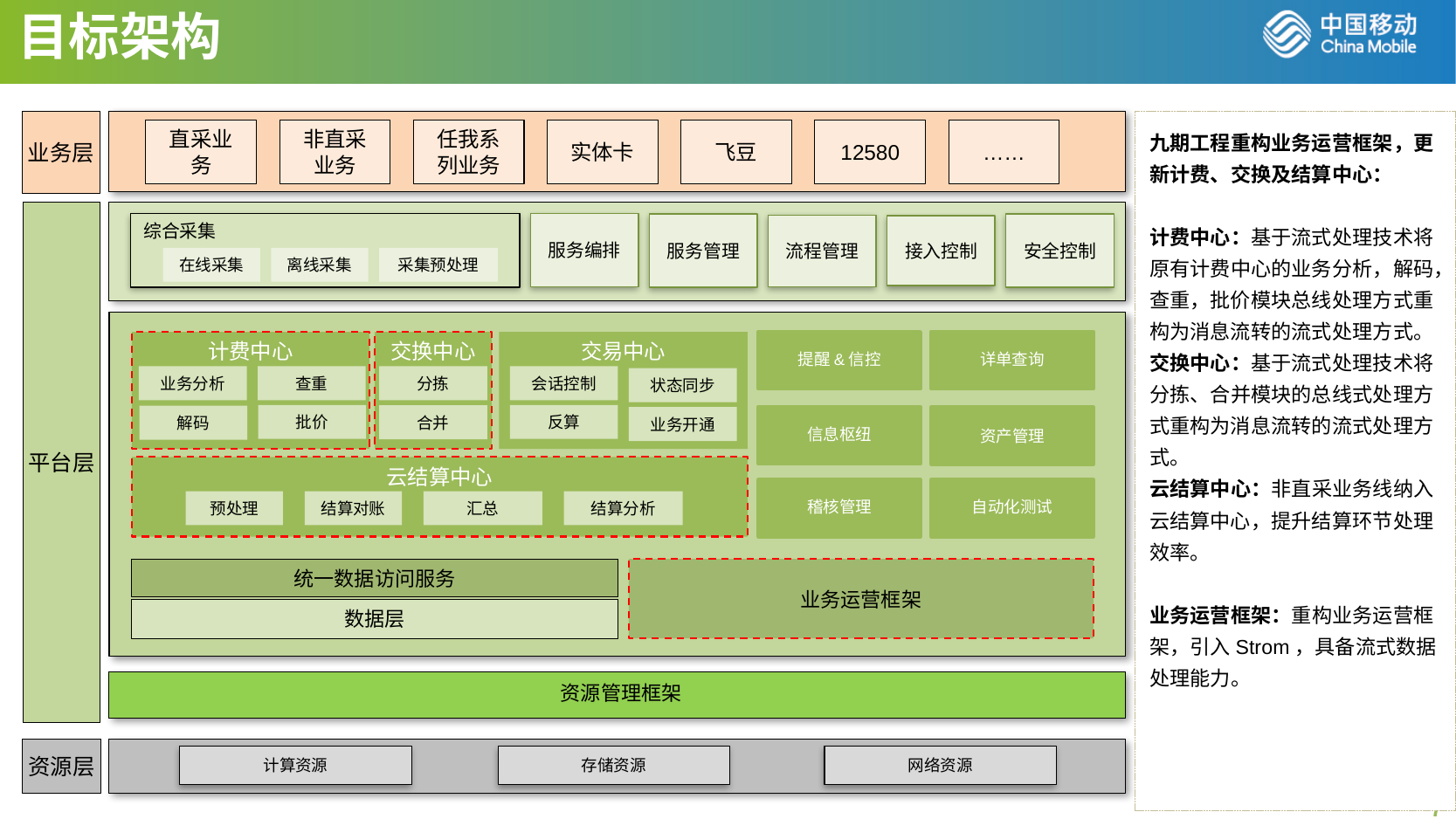

目标架构

九期工程重构业务运营框架，更新计费、交换及结算中心：

计费中心：基于流式处理技术将原有计费中心的业务分析，解码，查重，批价模块总线处理方式重构为消息流转的流式处理方式。
交换中心：基于流式处理技术将分拣、合并模块的总线式处理方式重构为消息流转的流式处理方式。
云结算中心：非直采业务线纳入云结算中心，提升结算环节处理效率。

业务运营框架：重构业务运营框架，引入Strom，具备流式数据处理能力。
业务层
直采业务
非直采业务
任我系列业务
实体卡
飞豆
12580
……

平台层
综合采集
服务编排
服务管理
安全控制
流程管理
接入控制
在线采集
离线采集
采集预处理

计费中心
交换中心
交易中心

提醒&信控

详单查询
业务分析
查重
分拣
会话控制
状态同步
反算
批价
合并
解码

信息枢纽
业务开通
资产管理

云结算中心

稽核管理

自动化测试
预处理
结算对账
汇总
结算分析
统一数据访问服务
业务运营框架
数据层
资源管理框架

资源层

计算资源
存储资源
网络资源